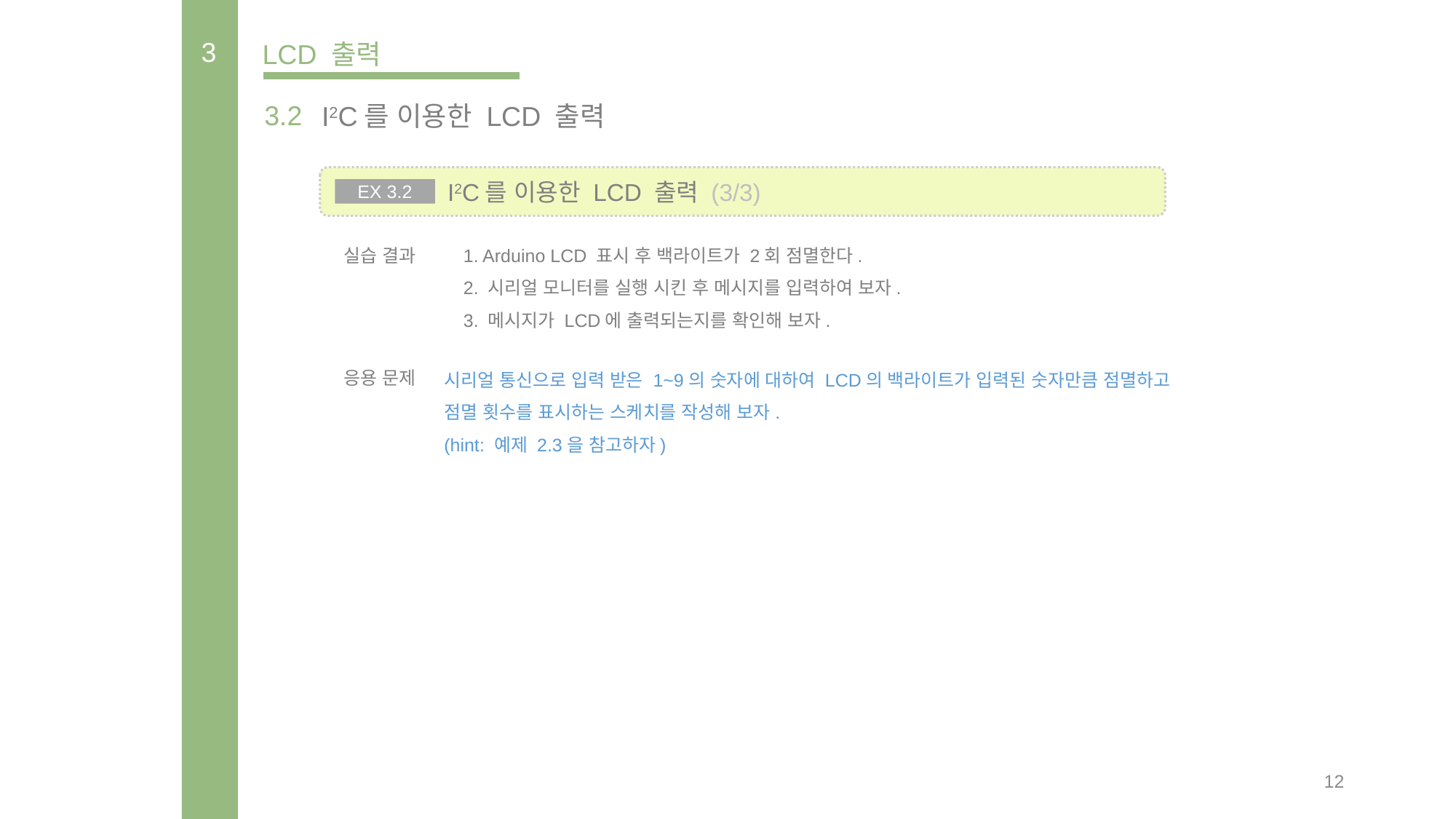

3
LCD 출력
3.2
I2C를 이용한 LCD 출력
                 I2C를 이용한 LCD 출력 (3/3)
EX 3.2
실습 결과
1. Arduino LCD 표시 후 백라이트가 2회 점멸한다.
2. 시리얼 모니터를 실행 시킨 후 메시지를 입력하여 보자.
3. 메시지가 LCD에 출력되는지를 확인해 보자.
응용 문제
시리얼 통신으로 입력 받은 1~9의 숫자에 대하여 LCD의 백라이트가 입력된 숫자만큼 점멸하고
점멸 횟수를 표시하는 스케치를 작성해 보자.
(hint: 예제 2.3을 참고하자)
12